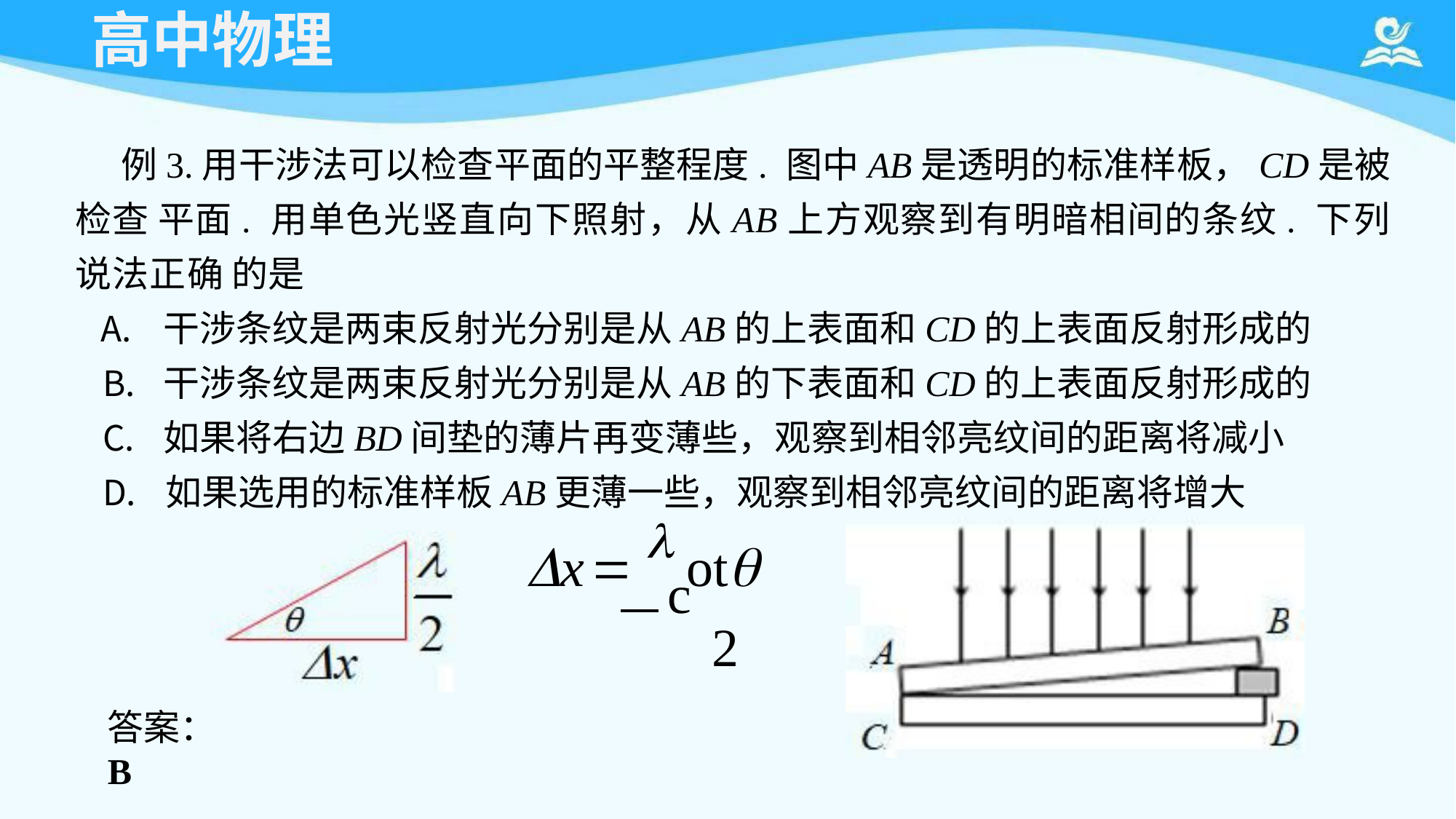

# 高中物理
例3.用干涉法可以检查平面的平整程度. 图中AB是透明的标准样板，CD是被检查 平面. 用单色光竖直向下照射，从AB上方观察到有明暗相间的条纹. 下列说法正确 的是
干涉条纹是两束反射光分别是从AB的上表面和CD的上表面反射形成的
干涉条纹是两束反射光分别是从AB的下表面和CD的上表面反射形成的
如果将右边BD间垫的薄片再变薄些，观察到相邻亮纹间的距离将减小
如果选用的标准样板AB更薄一些，观察到相邻亮纹间的距离将增大

Δx = λ otθ
c
2

答案：B